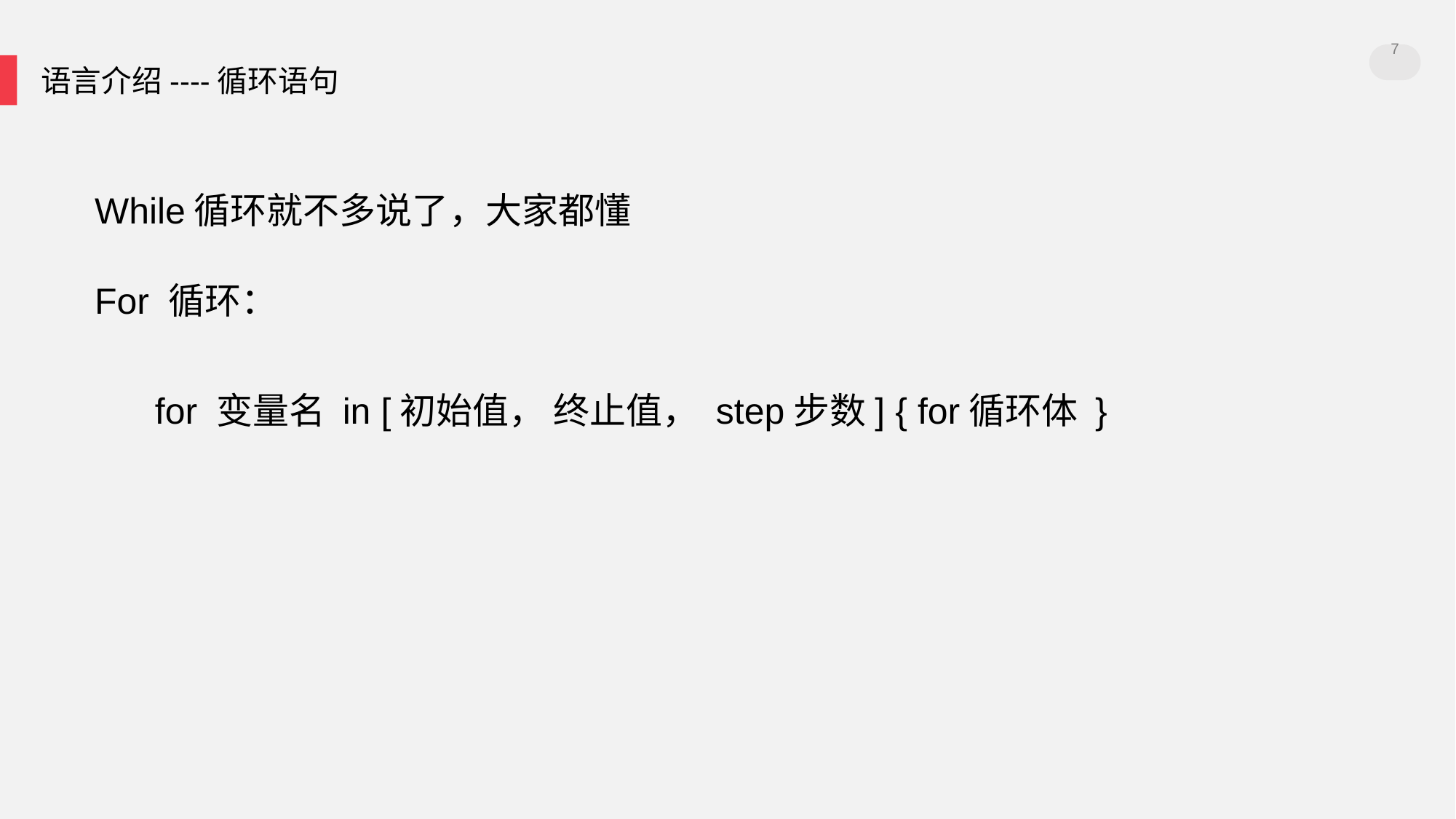

7
语言介绍----循环语句
While循环就不多说了，大家都懂
For 循环：
for 变量名 in [初始值， 终止值， step步数] { for循环体 }